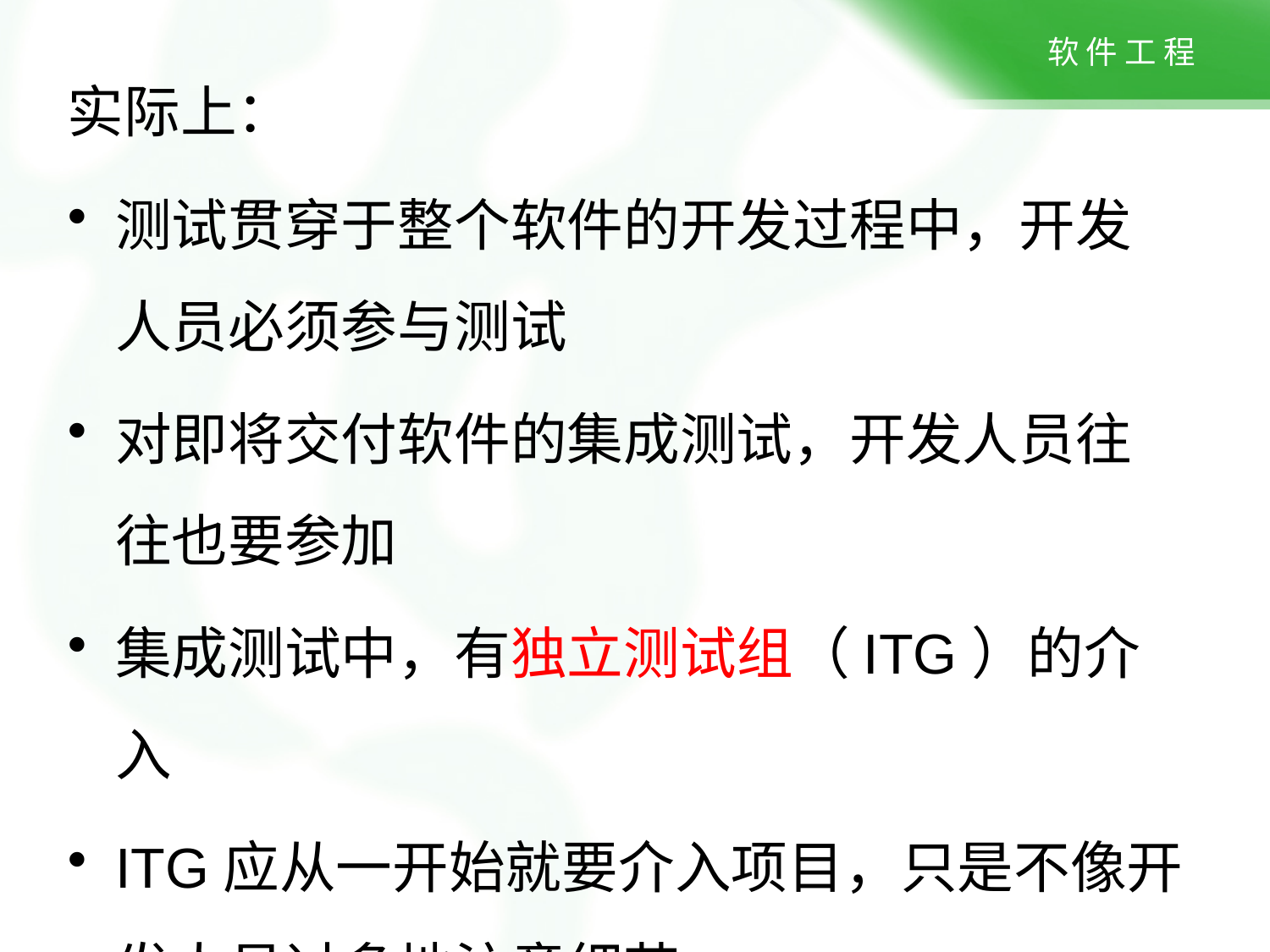

实际上：
测试贯穿于整个软件的开发过程中，开发人员必须参与测试
对即将交付软件的集成测试，开发人员往往也要参加
集成测试中，有独立测试组（ITG）的介入
ITG应从一开始就要介入项目，只是不像开发人员过多地注意细节